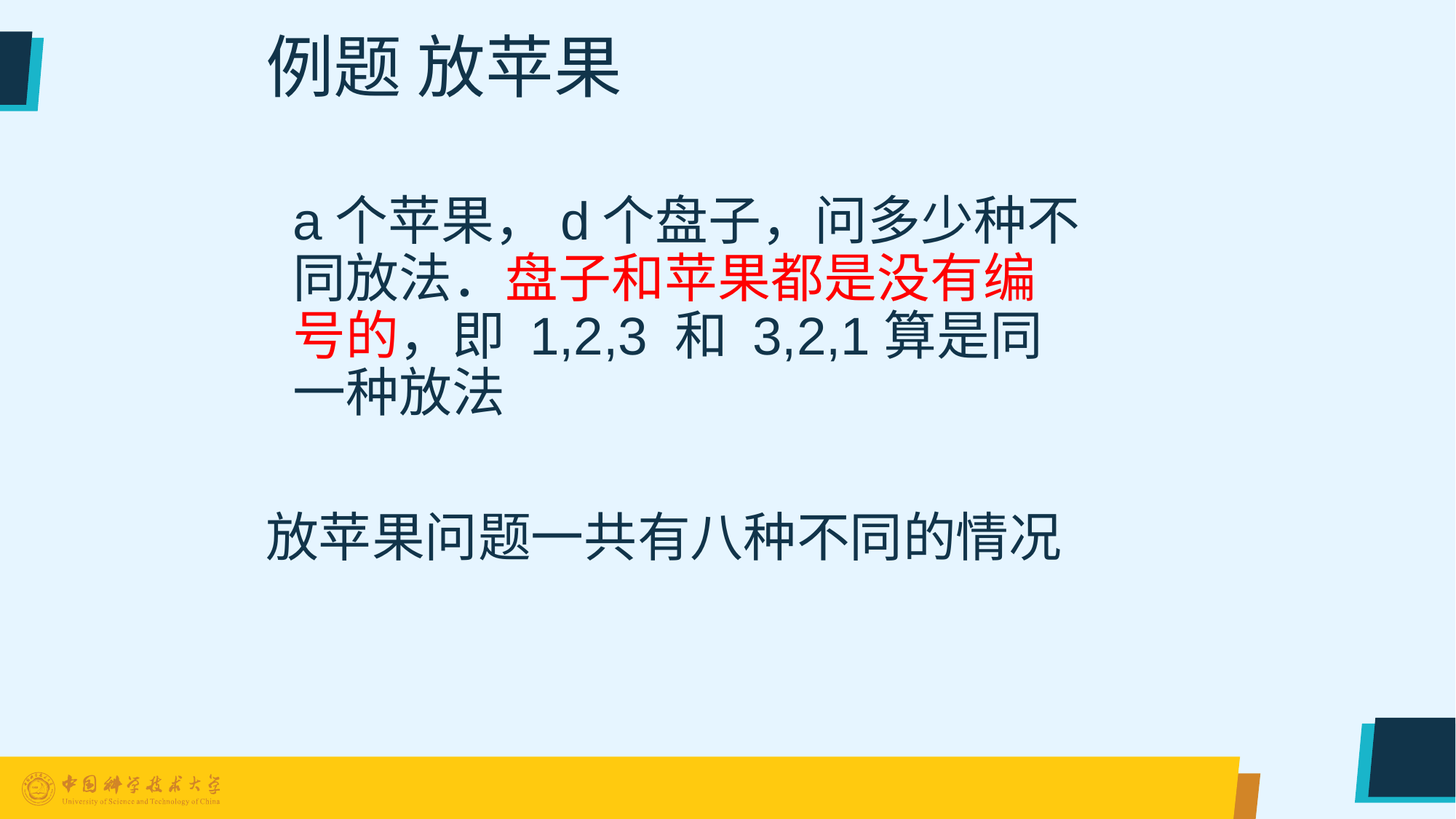

例题 放苹果

	a个苹果，d个盘子，问多少种不同放法．盘子和苹果都是没有编号的，即 1,2,3 和 3,2,1算是同一种放法

放苹果问题一共有八种不同的情况